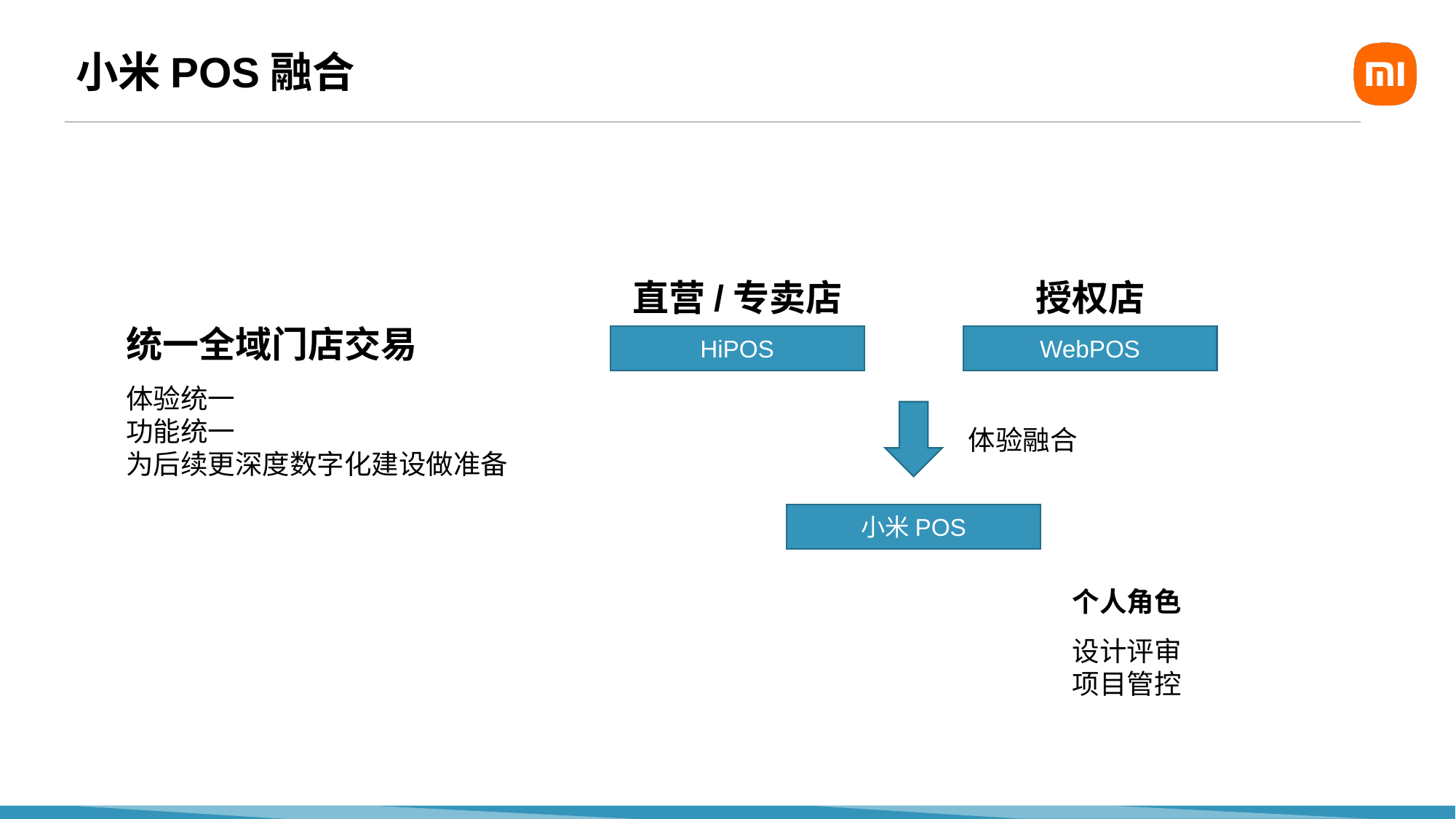

# 小米POS融合
直营/专卖店
授权店
统一全域门店交易

体验统一
功能统一
为后续更深度数字化建设做准备
HiPOS
WebPOS

体验融合
小米POS
个人角色

设计评审
项目管控